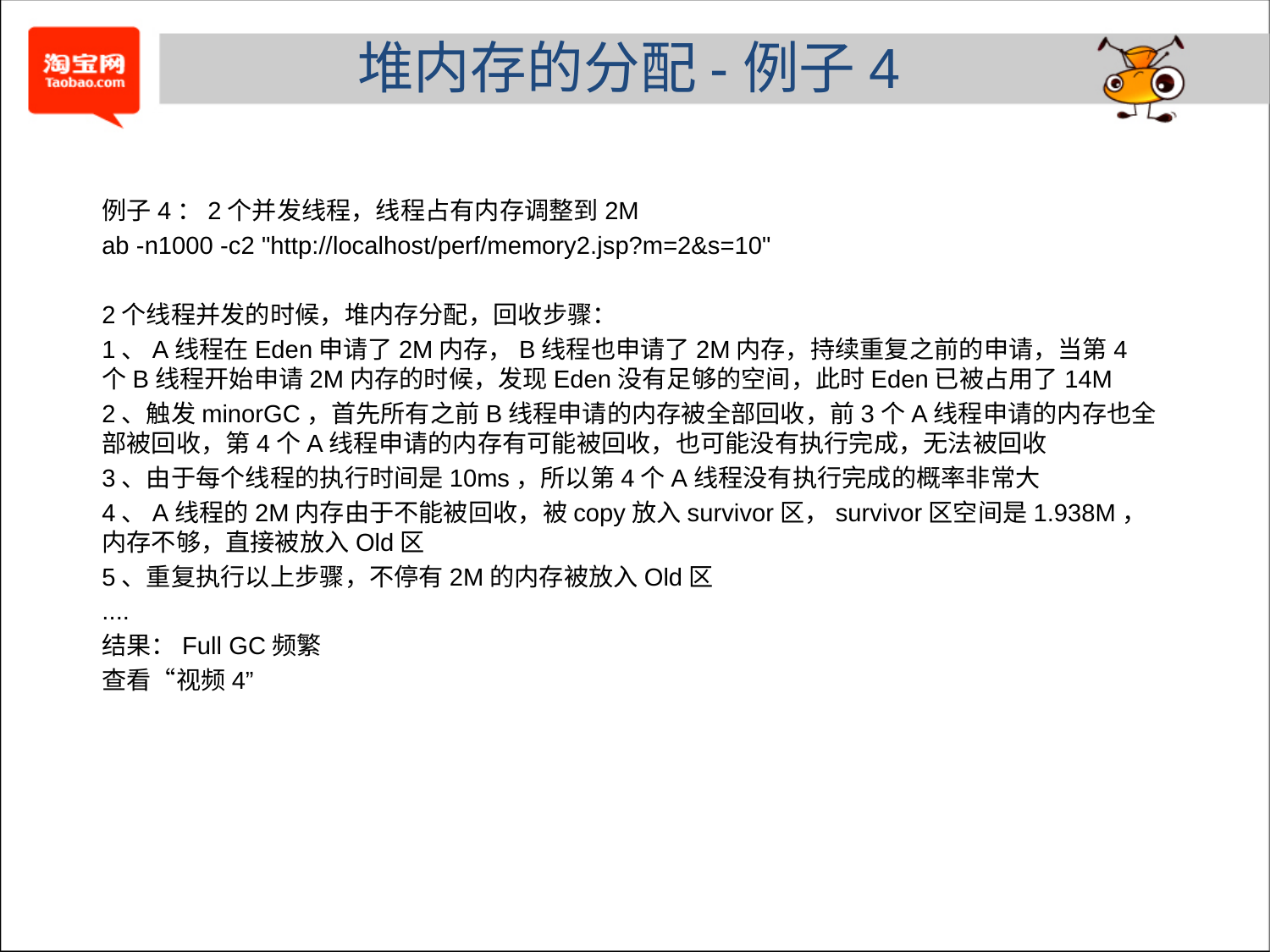

# 堆内存的分配-例子4
例子4：2个并发线程，线程占有内存调整到2M
ab -n1000 -c2 "http://localhost/perf/memory2.jsp?m=2&s=10"

2个线程并发的时候，堆内存分配，回收步骤：
1、A线程在Eden申请了2M内存，B线程也申请了2M内存，持续重复之前的申请，当第4个B线程开始申请2M内存的时候，发现Eden没有足够的空间，此时Eden已被占用了14M
2、触发minorGC，首先所有之前B线程申请的内存被全部回收，前3个A线程申请的内存也全部被回收，第4个A线程申请的内存有可能被回收，也可能没有执行完成，无法被回收
3、由于每个线程的执行时间是10ms，所以第4个A线程没有执行完成的概率非常大
4、A线程的2M内存由于不能被回收，被copy放入survivor区，survivor区空间是1.938M，内存不够，直接被放入Old区
5、重复执行以上步骤，不停有2M的内存被放入Old区
....
结果：Full GC频繁
查看“视频4”